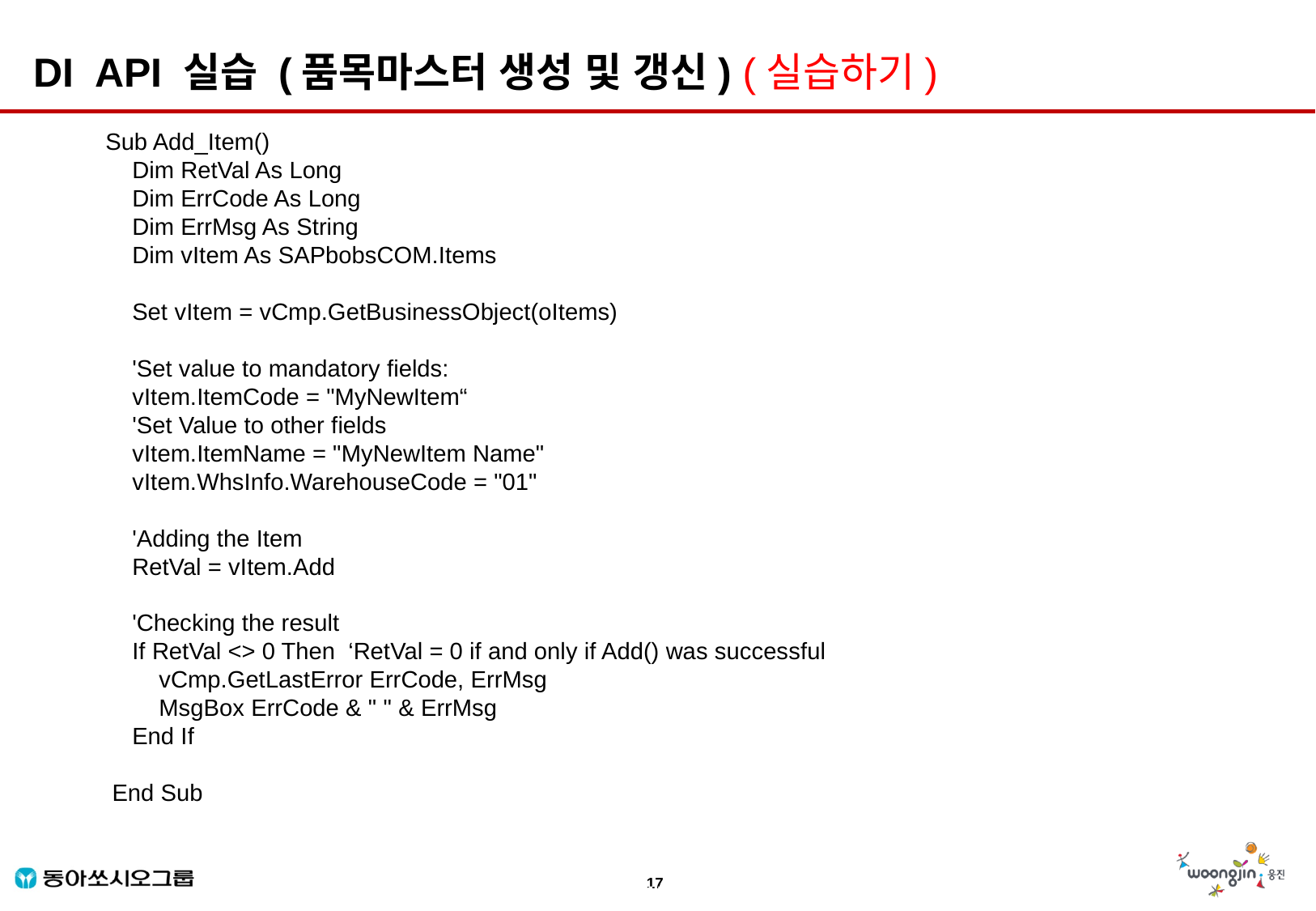

DI  API 실습 (품목마스터 생성 및 갱신) (실습하기)
Sub Add_Item()
    Dim RetVal As Long
    Dim ErrCode As Long
    Dim ErrMsg As String
    Dim vItem As SAPbobsCOM.Items

    Set vItem = vCmp.GetBusinessObject(oItems)

    'Set value to mandatory fields:
    vItem.ItemCode = "MyNewItem“
    'Set Value to other fields
    vItem.ItemName = "MyNewItem Name"
    vItem.WhsInfo.WarehouseCode = "01"

    'Adding the Item
    RetVal = vItem.Add

    'Checking the result
    If RetVal <> 0 Then 	‘RetVal = 0 if and only if Add() was successful
        vCmp.GetLastError ErrCode, ErrMsg
        MsgBox ErrCode & " " & ErrMsg
    End If

 End Sub